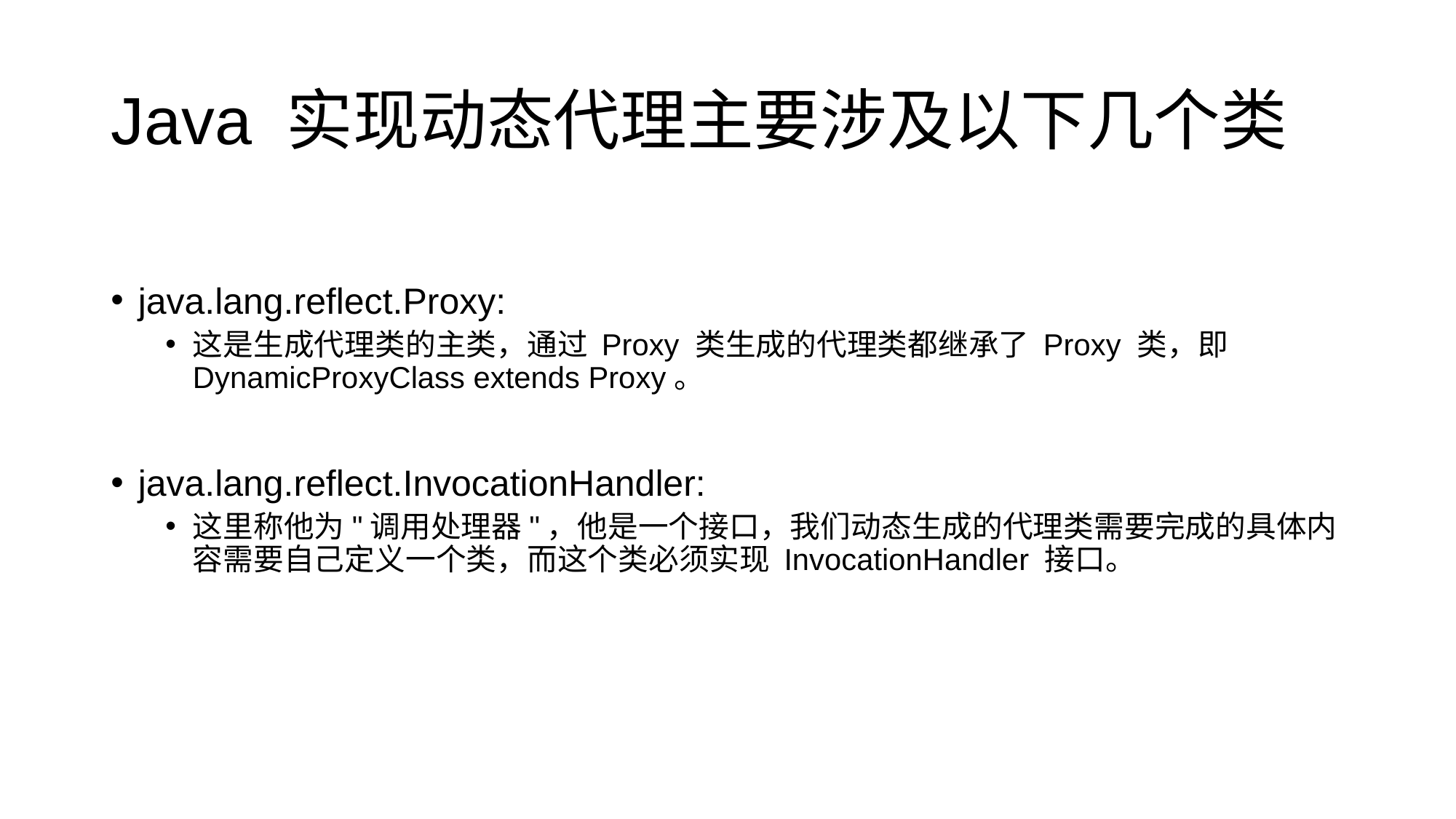

# Java 实现动态代理主要涉及以下几个类

java.lang.reflect.Proxy:
这是生成代理类的主类，通过 Proxy 类生成的代理类都继承了 Proxy 类，即 DynamicProxyClass extends Proxy。

java.lang.reflect.InvocationHandler:
这里称他为"调用处理器"，他是一个接口，我们动态生成的代理类需要完成的具体内容需要自己定义一个类，而这个类必须实现 InvocationHandler 接口。